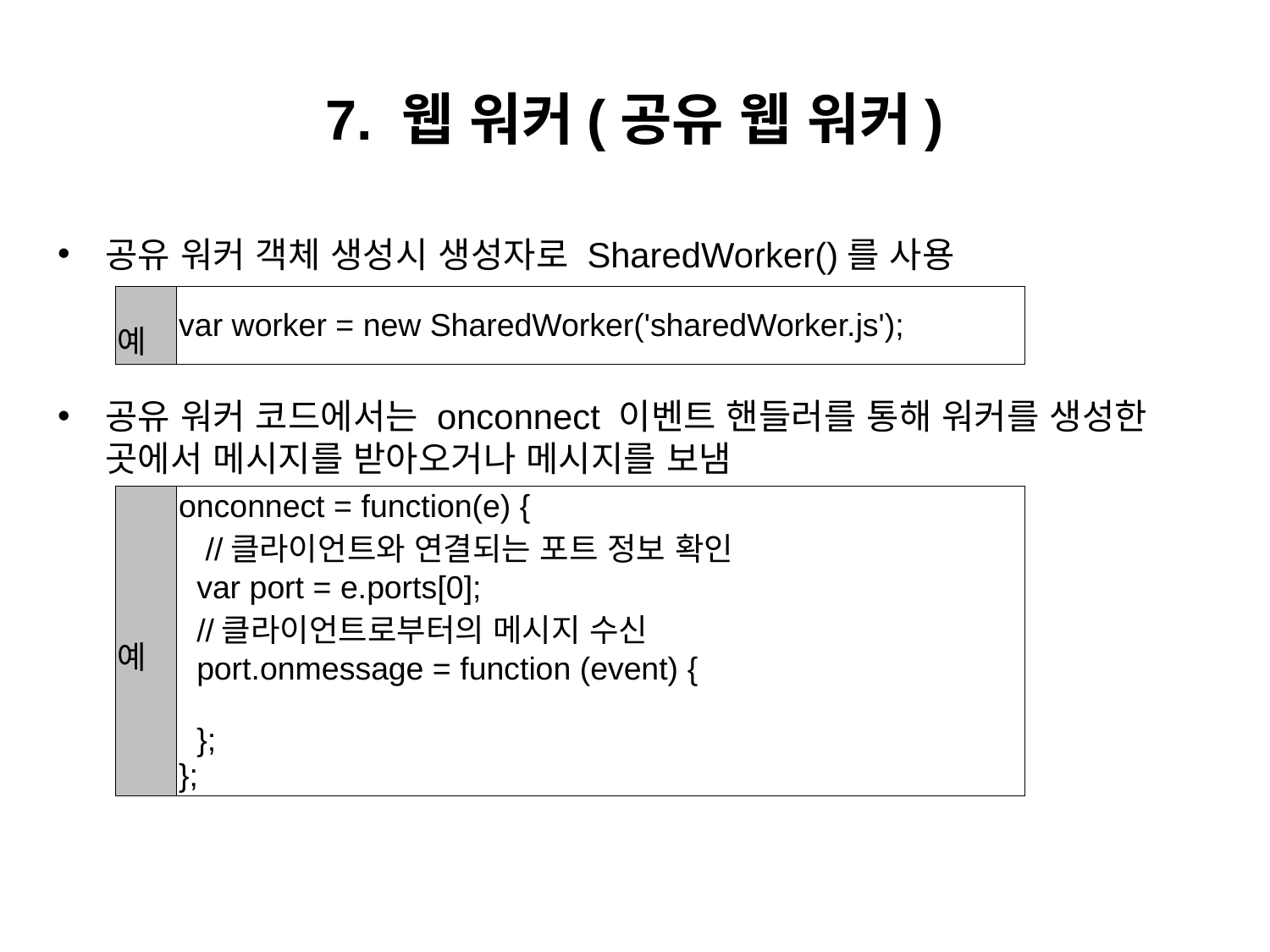

# 7. 웹 워커(공유 웹 워커)
공유 워커 객체 생성시 생성자로 SharedWorker()를 사용

공유 워커 코드에서는 onconnect 이벤트 핸들러를 통해 워커를 생성한 곳에서 메시지를 받아오거나 메시지를 보냄

| 예 | var worker = new SharedWorker('sharedWorker.js'); |
| --- | --- |

| 예 | onconnect = function(e) { //클라이언트와 연결되는 포트 정보 확인 var port = e.ports[0]; //클라이언트로부터의 메시지 수신 port.onmessage = function (event) { }; }; |
| --- | --- |